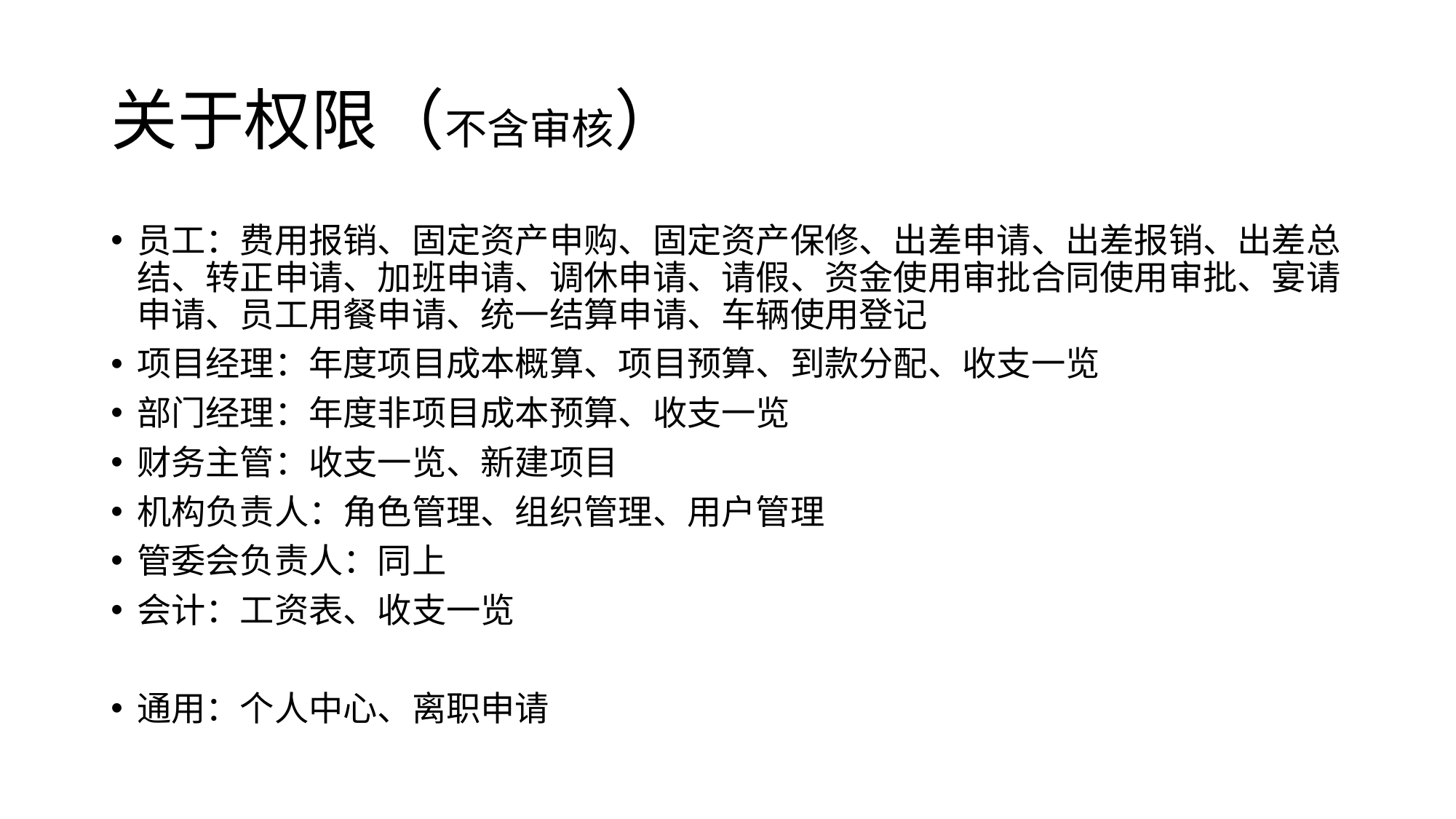

# 关于权限（不含审核）
员工：费用报销、固定资产申购、固定资产保修、出差申请、出差报销、出差总结、转正申请、加班申请、调休申请、请假、资金使用审批合同使用审批、宴请申请、员工用餐申请、统一结算申请、车辆使用登记
项目经理：年度项目成本概算、项目预算、到款分配、收支一览
部门经理：年度非项目成本预算、收支一览
财务主管：收支一览、新建项目
机构负责人：角色管理、组织管理、用户管理
管委会负责人：同上
会计：工资表、收支一览

通用：个人中心、离职申请